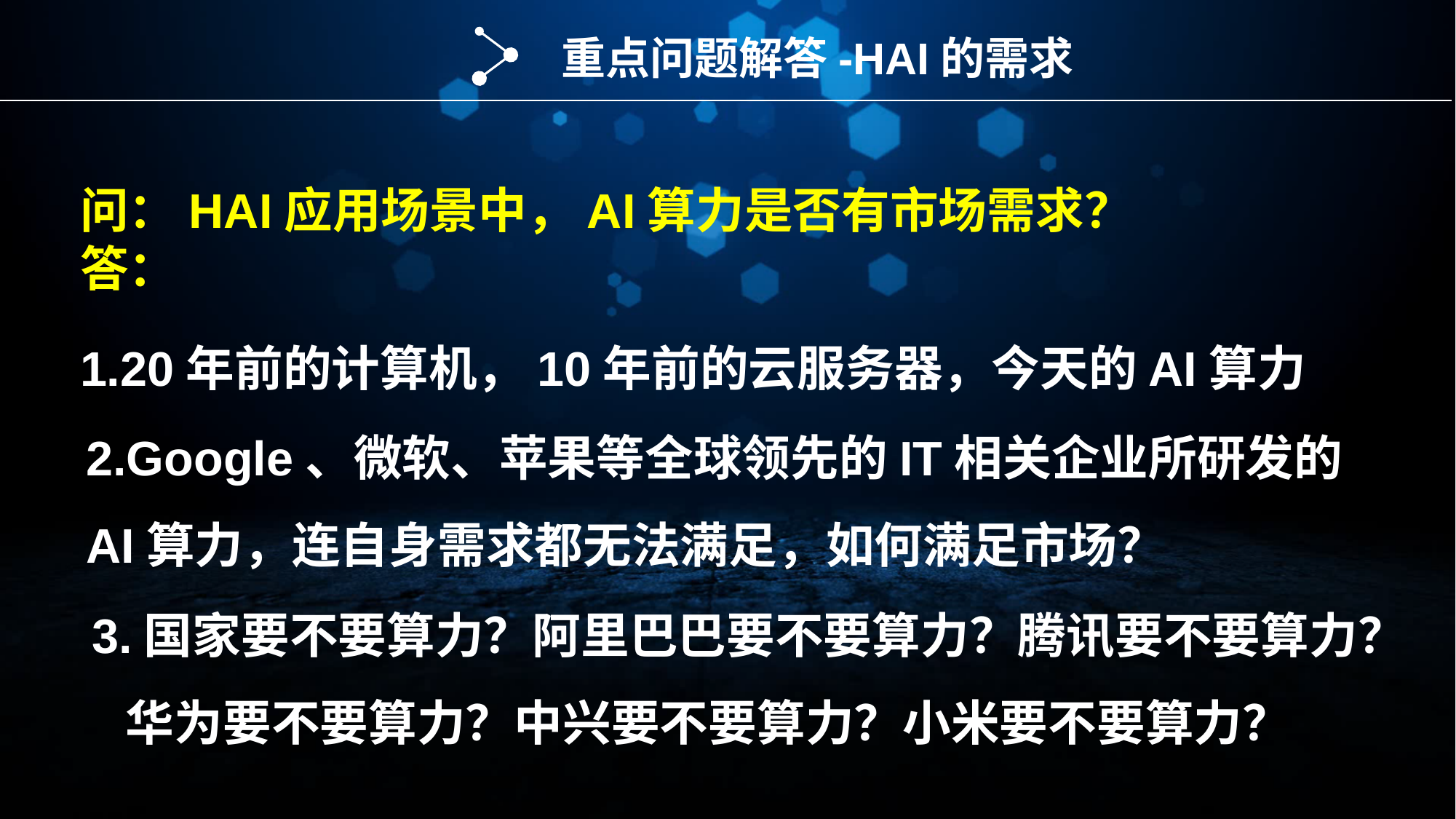

重点问题解答-HAI的需求
问：HAI应用场景中，AI算力是否有市场需求？
答：
1.20年前的计算机，10年前的云服务器，今天的AI算力
2.Google、微软、苹果等全球领先的IT相关企业所研发的AI算力，连自身需求都无法满足，如何满足市场？
3.国家要不要算力？阿里巴巴要不要算力？腾讯要不要算力？
  华为要不要算力？中兴要不要算力？小米要不要算力？